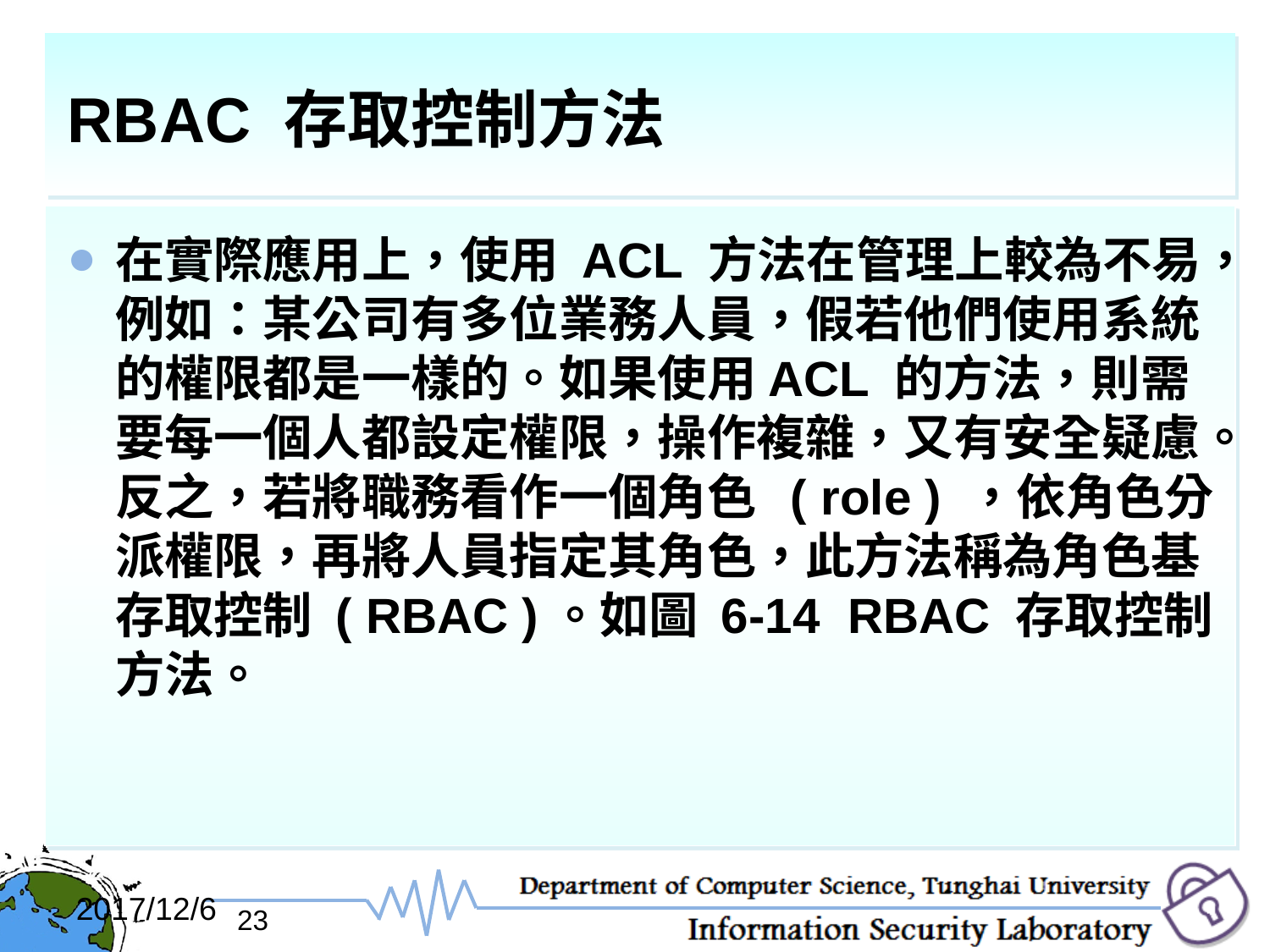

# RBAC 存取控制方法
在實際應用上，使用 ACL 方法在管理上較為不易，例如：某公司有多位業務人員，假若他們使用系統的權限都是一樣的。如果使用ACL 的方法，則需要每一個人都設定權限，操作複雜，又有安全疑慮。反之，若將職務看作一個角色  ( role ) ，依角色分派權限，再將人員指定其角色，此方法稱為角色基存取控制 ( RBAC )。如圖 6-14  RBAC 存取控制方法。
2017/12/6
23